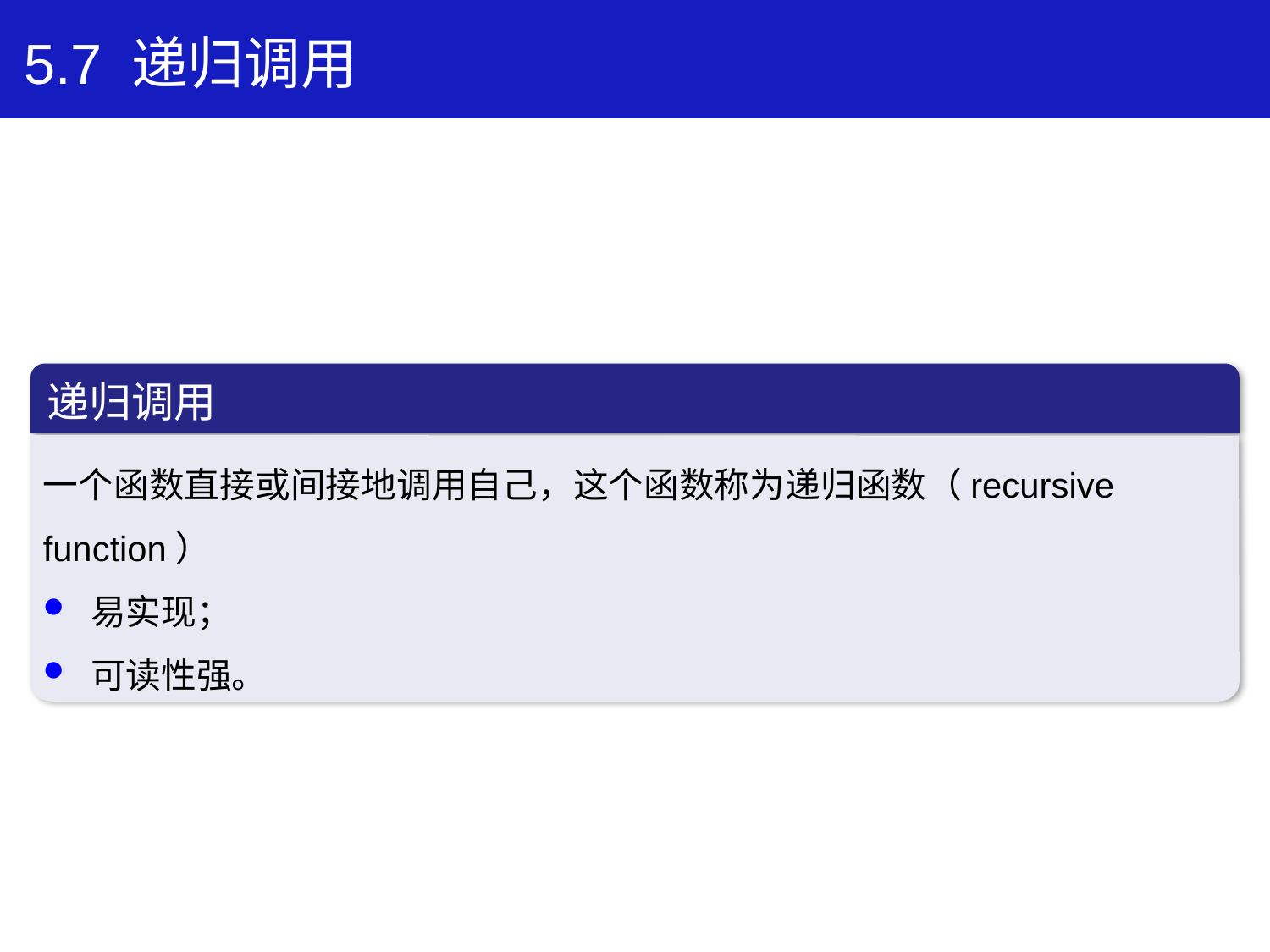

5.7 递归调用
递归调用
一个函数直接或间接地调用自己，这个函数称为递归函数（recursive function）
易实现；
可读性强。
61